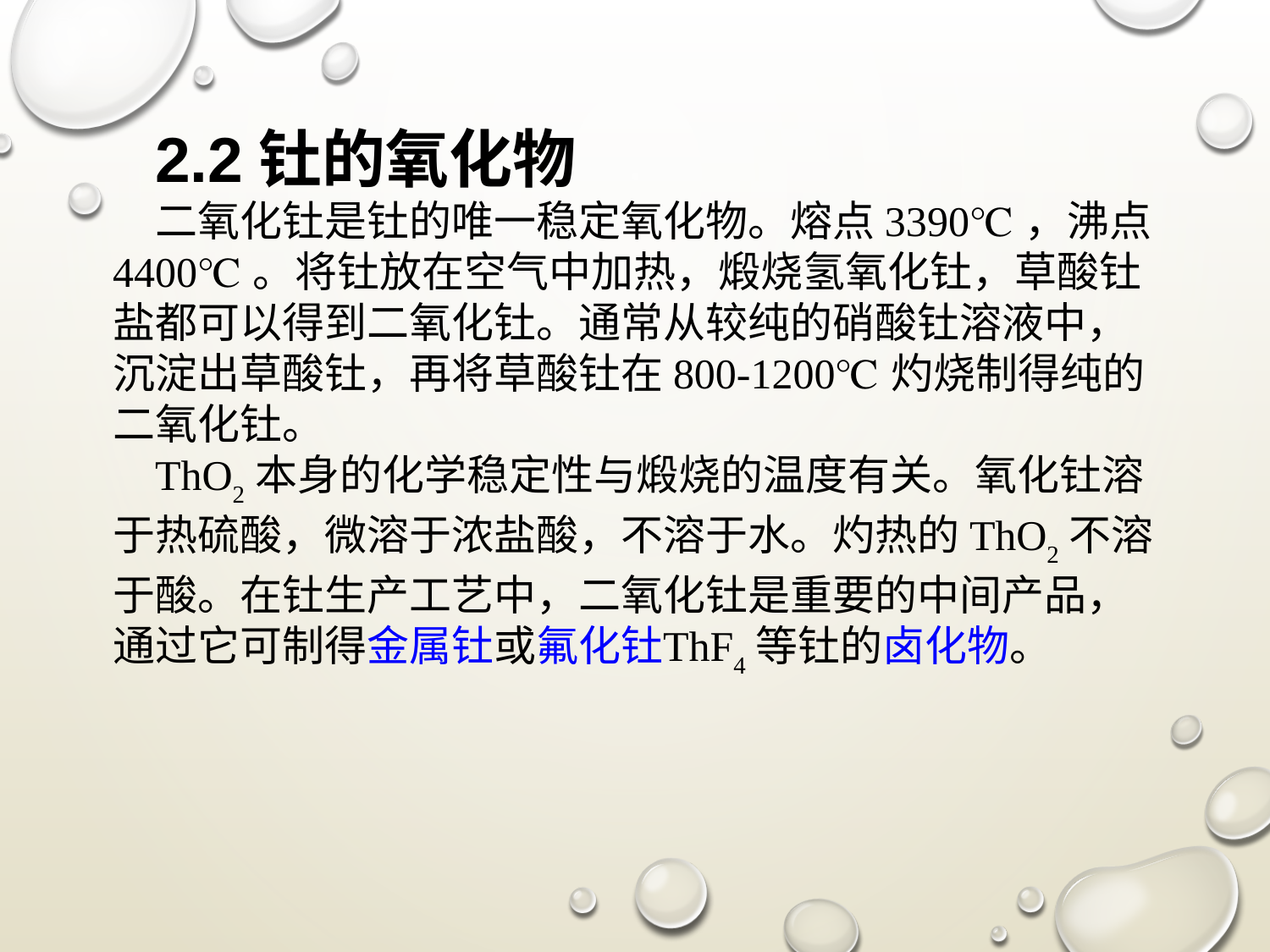

2.2钍的氧化物
二氧化钍是钍的唯一稳定氧化物。熔点3390℃，沸点4400℃。将钍放在空气中加热，煅烧氢氧化钍，草酸钍盐都可以得到二氧化钍。通常从较纯的硝酸钍溶液中，沉淀出草酸钍，再将草酸钍在800-1200℃灼烧制得纯的二氧化钍。
ThO2本身的化学稳定性与煅烧的温度有关。氧化钍溶于热硫酸，微溶于浓盐酸，不溶于水。灼热的ThO2不溶于酸。在钍生产工艺中，二氧化钍是重要的中间产品，通过它可制得金属钍或氟化钍ThF4等钍的卤化物。